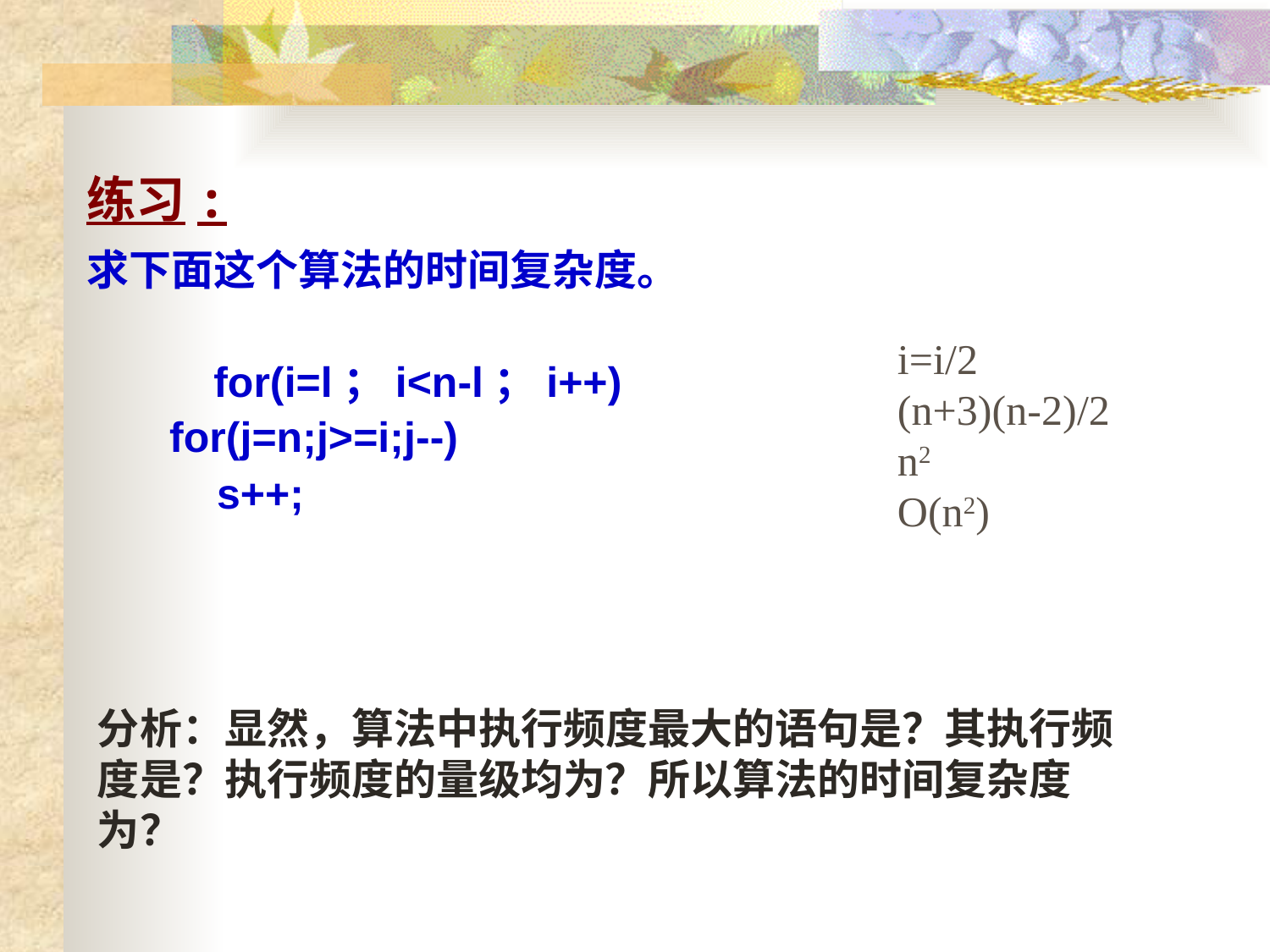

练习:
求下面这个算法的时间复杂度。

	for(i=l；i<n-l；i++)
       for(j=n;j>=i;j--)
           s++;

i=i/2
(n+3)(n-2)/2
n2
O(n2)
分析：显然，算法中执行频度最大的语句是？其执行频度是？执行频度的量级均为？所以算法的时间复杂度为？